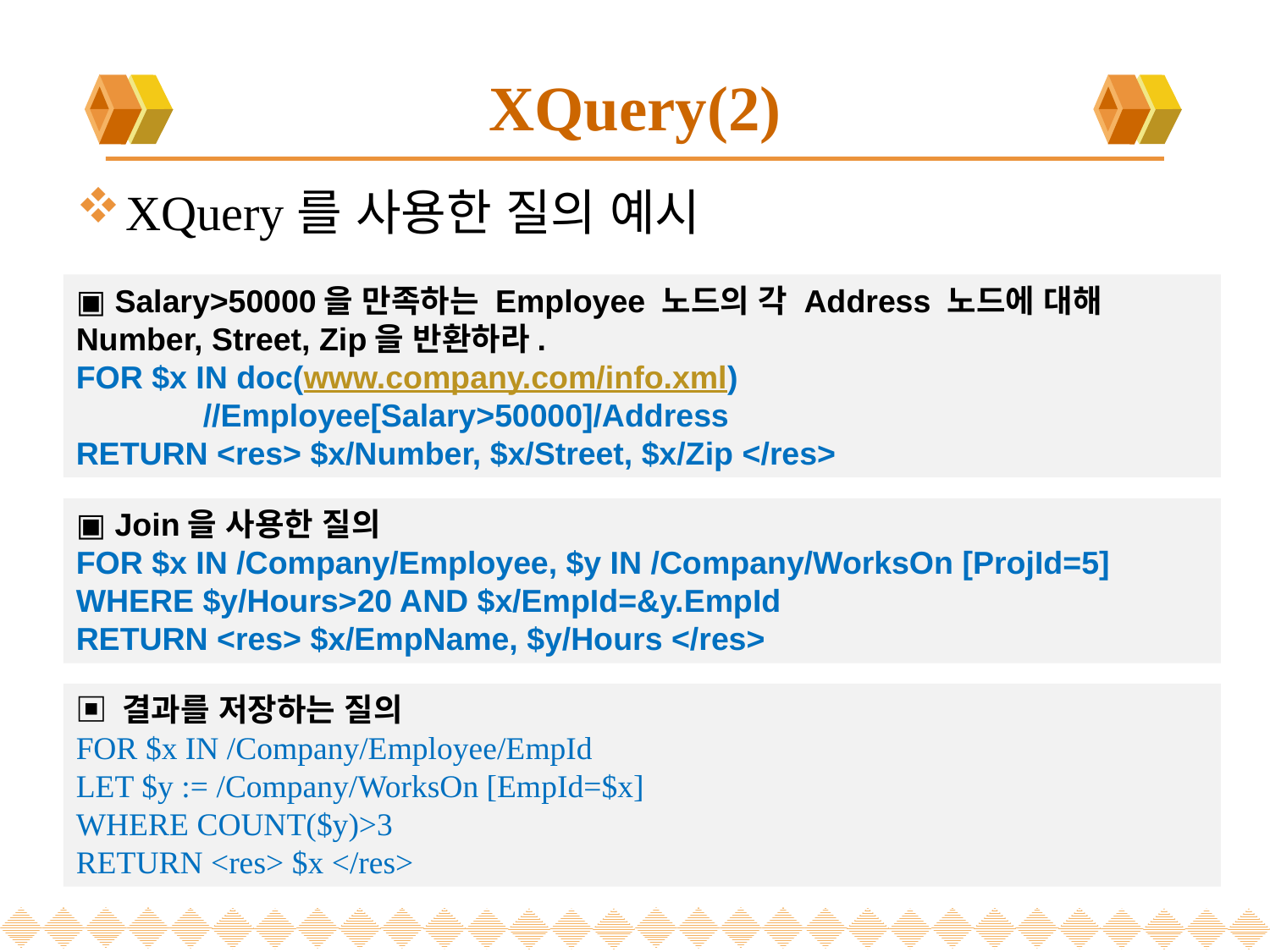

# XQuery(2)
XQuery를 사용한 질의 예시
▣ Salary>50000을 만족하는 Employee 노드의 각 Address 노드에 대해 Number, Street, Zip을 반환하라.
FOR $x IN doc(www.company.com/info.xml)
	//Employee[Salary>50000]/Address
RETURN <res> $x/Number, $x/Street, $x/Zip </res>
▣ Join을 사용한 질의
FOR $x IN /Company/Employee, $y IN /Company/WorksOn [ProjId=5]
WHERE $y/Hours>20 AND $x/EmpId=&y.EmpId
RETURN <res> $x/EmpName, $y/Hours </res>
▣ 결과를 저장하는 질의
FOR $x IN /Company/Employee/EmpId
LET $y := /Company/WorksOn [EmpId=$x]
WHERE COUNT($y)>3
RETURN <res> $x </res>